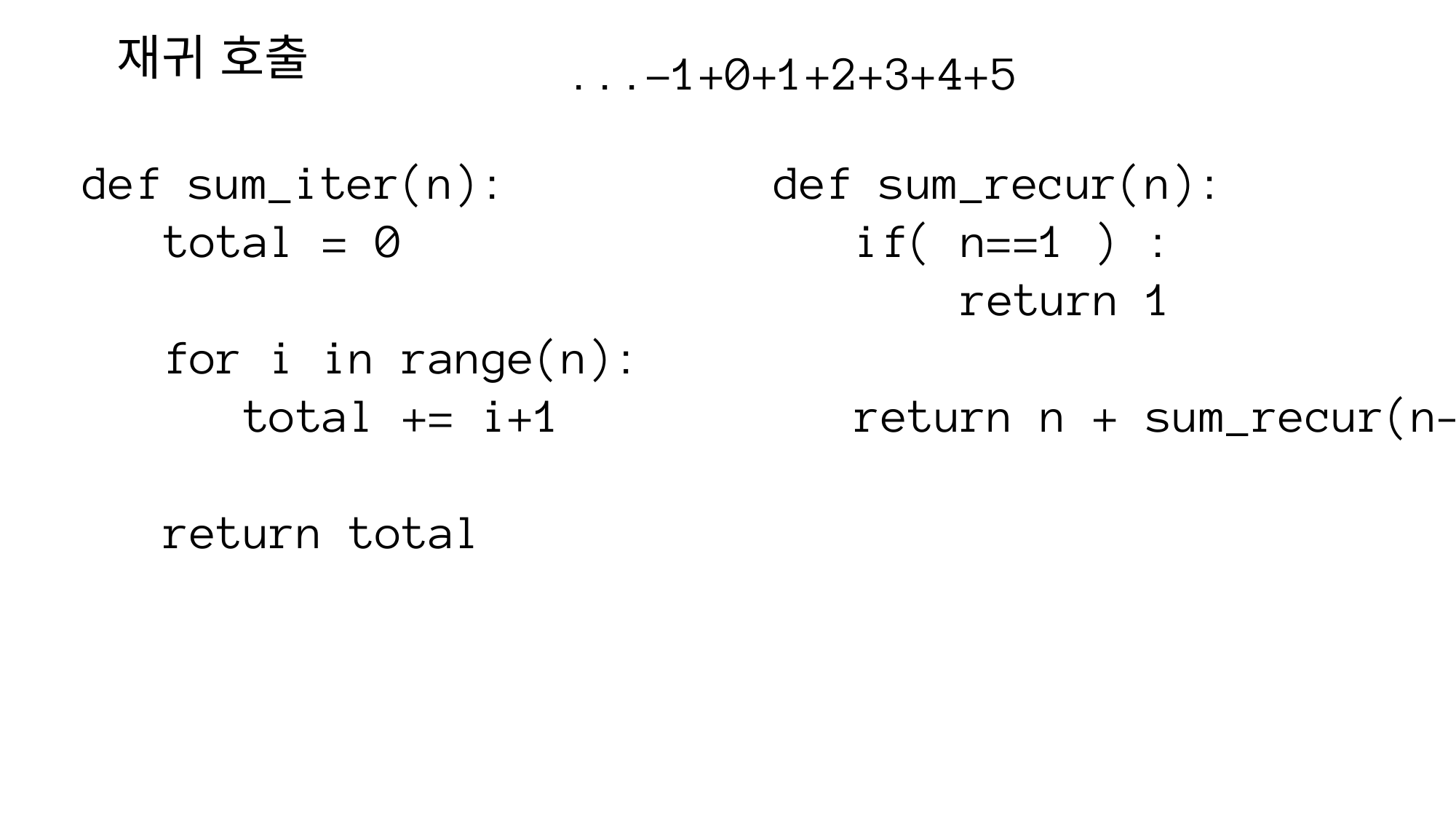

재귀 호출
...-1+0+1+2+3+4+5
def sum_iter(n):
 total = 0

 for i in range(n):
    total += i+1

 return total
def sum_recur(n):
 if( n==1 ) :
     return 1

 return n + sum_recur(n-1)